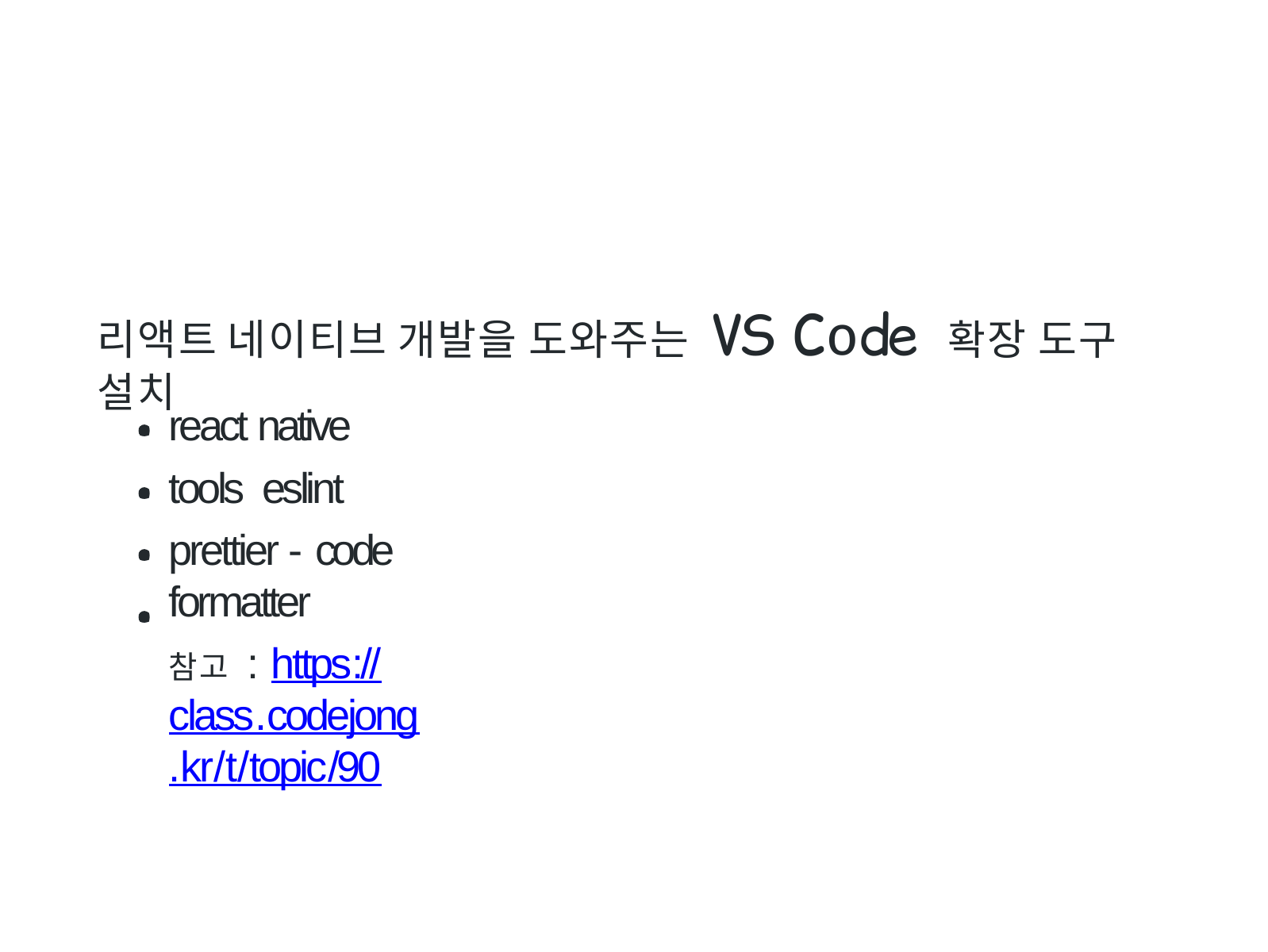

# 리액트 네이티브 개발을 도와주는 VS Code 확장 도구 설치
react native tools  eslint
prettier ‑ code formatter
참고 : https://class.codejong.kr/t/topic/90